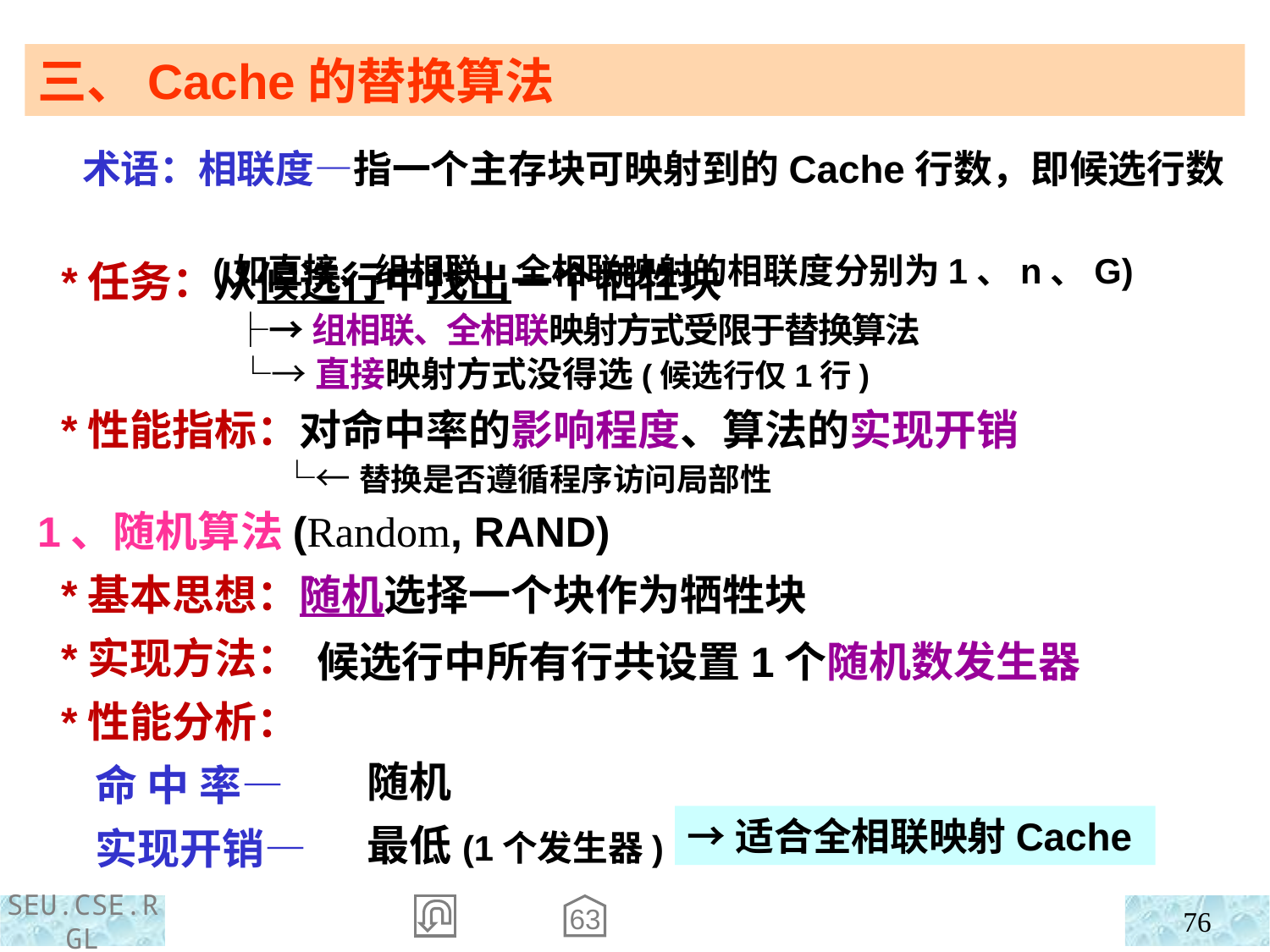

三、Cache的替换算法
    术语：相联度—指一个主存块可映射到的Cache行数，即候选行数
                  (如直接、组相联、全相联映射的相联度分别为1、n、G)
  *任务：从候选行中找出一个牺牲块
                         ├→组相联、全相联映射方式受限于替换算法
                         └→直接映射方式没得选(候选行仅1行)
  *性能指标：对命中率的影响程度、算法的实现开销
                               └←替换是否遵循程序访问局部性
1、随机算法(Random, RAND)
  *基本思想：随机选择一个块作为牺牲块
  *实现方法：
  *性能分析：
     命 中 率—
     实现开销—
候选行中所有行共设置1个随机数发生器
随机
最低(1个发生器)
→适合全相联映射Cache
63

76